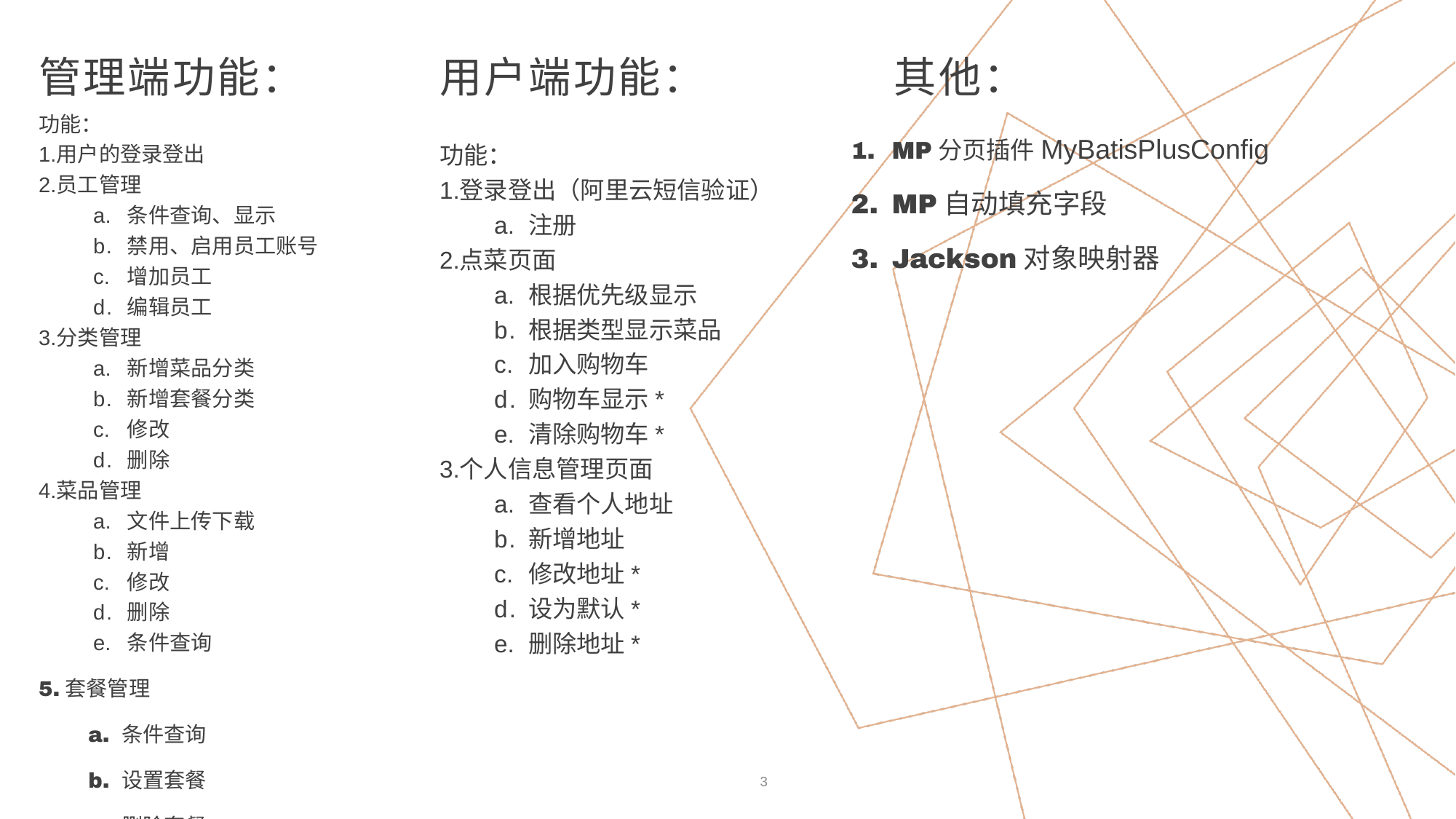

# 管理端功能：
用户端功能：
其他：
功能：
用户的登录登出
员工管理
条件查询、显示
禁用、启用员工账号
增加员工
编辑员工
分类管理
新增菜品分类
新增套餐分类
修改
删除
菜品管理
文件上传下载
新增
修改
删除
条件查询
5.套餐管理
       a. 条件查询
       b. 设置套餐
       c. 删除套餐

MP分页插件MyBatisPlusConfig
MP自动填充字段
Jackson对象映射器
功能：
登录登出（阿里云短信验证）
注册
点菜页面
根据优先级显示
根据类型显示菜品
加入购物车
购物车显示*
清除购物车*
个人信息管理页面
查看个人地址
新增地址
修改地址*
设为默认*
删除地址*

3